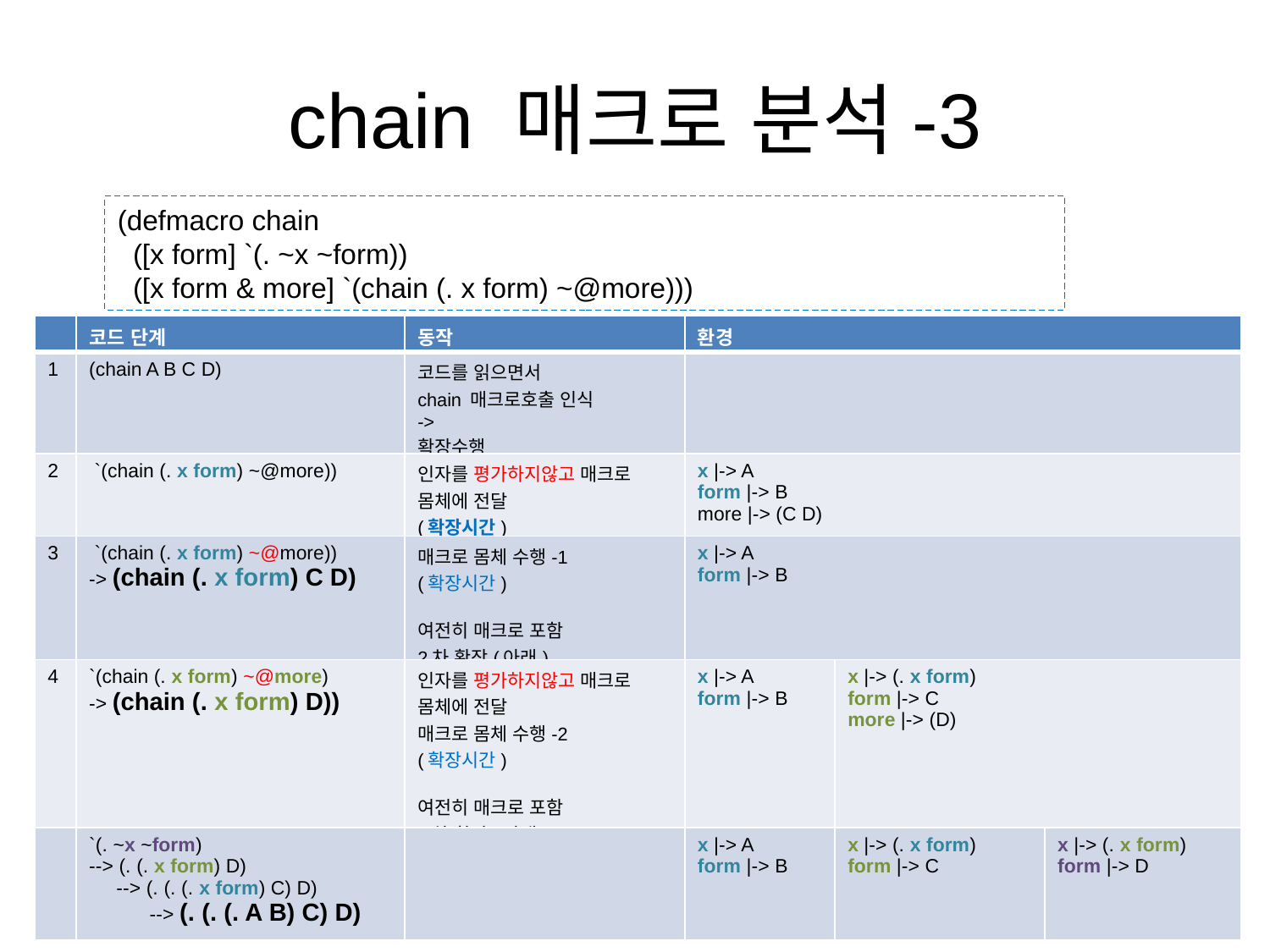

# chain 매크로 분석-3
(defmacro chain
  ([x form] `(. ~x ~form))
  ([x form & more] `(chain (. x form) ~@more)))
|  | 코드 단계 | 동작 | 환경 |  |  |
| --- | --- | --- | --- | --- | --- |
| 1 | (chain A B C D) | 코드를 읽으면서 chain 매크로호출 인식 -> 확장수행 |  |  |  |
| 2 | `(chain (. x form) ~@more)) | 인자를 평가하지않고 매크로 몸체에 전달 (확장시간) | x |-> A form |-> B more |-> (C D) |  |  |
| 3 | `(chain (. x form) ~@more)) -> (chain (. x form) C D) | 매크로 몸체 수행-1 (확장시간) 여전히 매크로 포함 2차 확장(아래) | x |-> A form |-> B |  |  |
| 4 | `(chain (. x form) ~@more) -> (chain (. x form) D)) | 인자를 평가하지않고 매크로 몸체에 전달 매크로 몸체 수행-2 (확장시간) 여전히 매크로 포함 3차 확장(아래) | x |-> A form |-> B | x |-> (. x form) form |-> C more |-> (D) |  |
|  | `(. ~x ~form) --> (. (. x form) D) --> (. (. (. x form) C) D) --> (. (. (. A B) C) D) |  | x |-> A form |-> B | x |-> (. x form) form |-> C | x |-> (. x form) form |-> D |